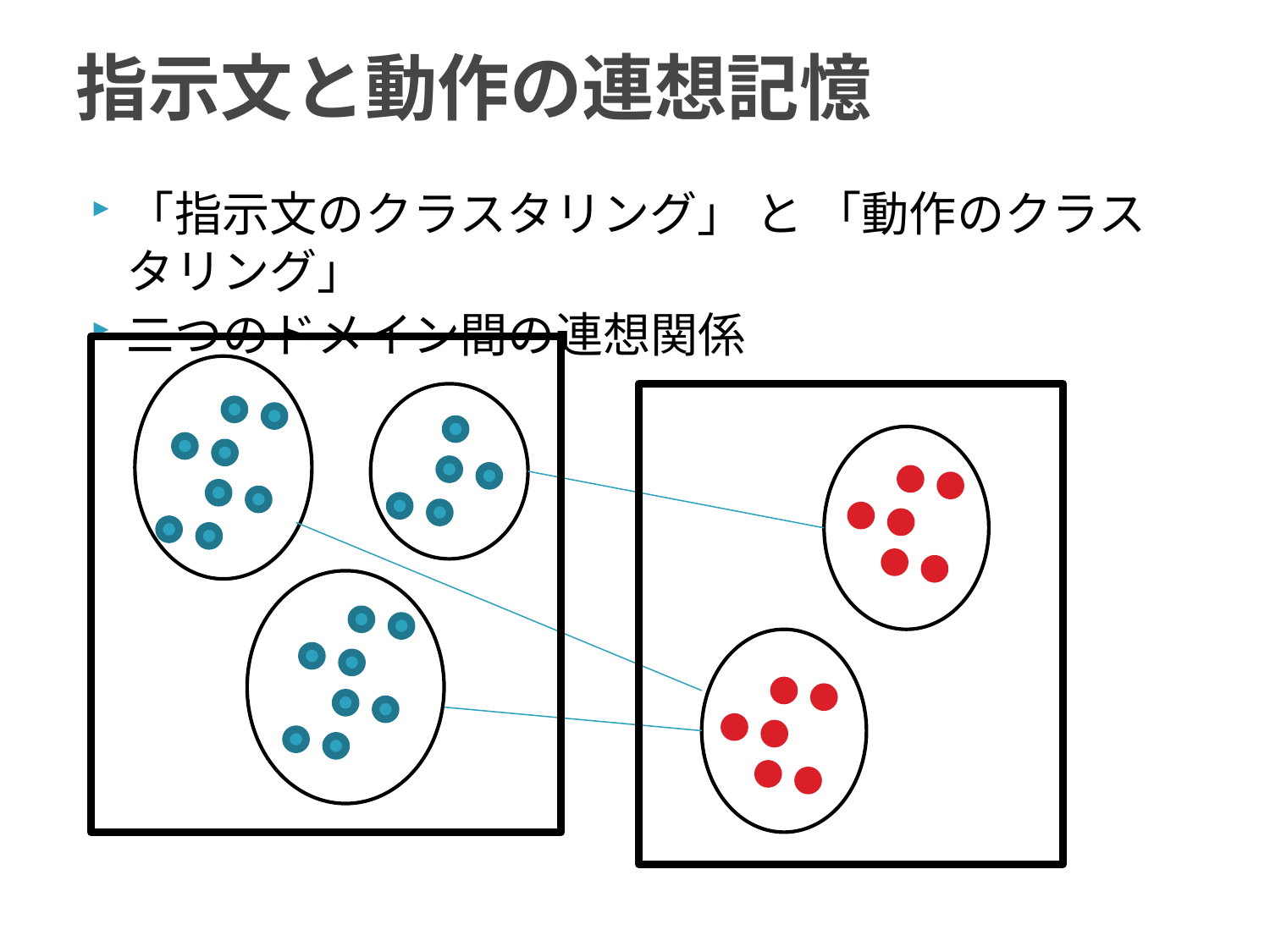

# 指示文と動作の連想記憶
「指示文のクラスタリング」 と 「動作のクラスタリング」
二つのドメイン間の連想関係